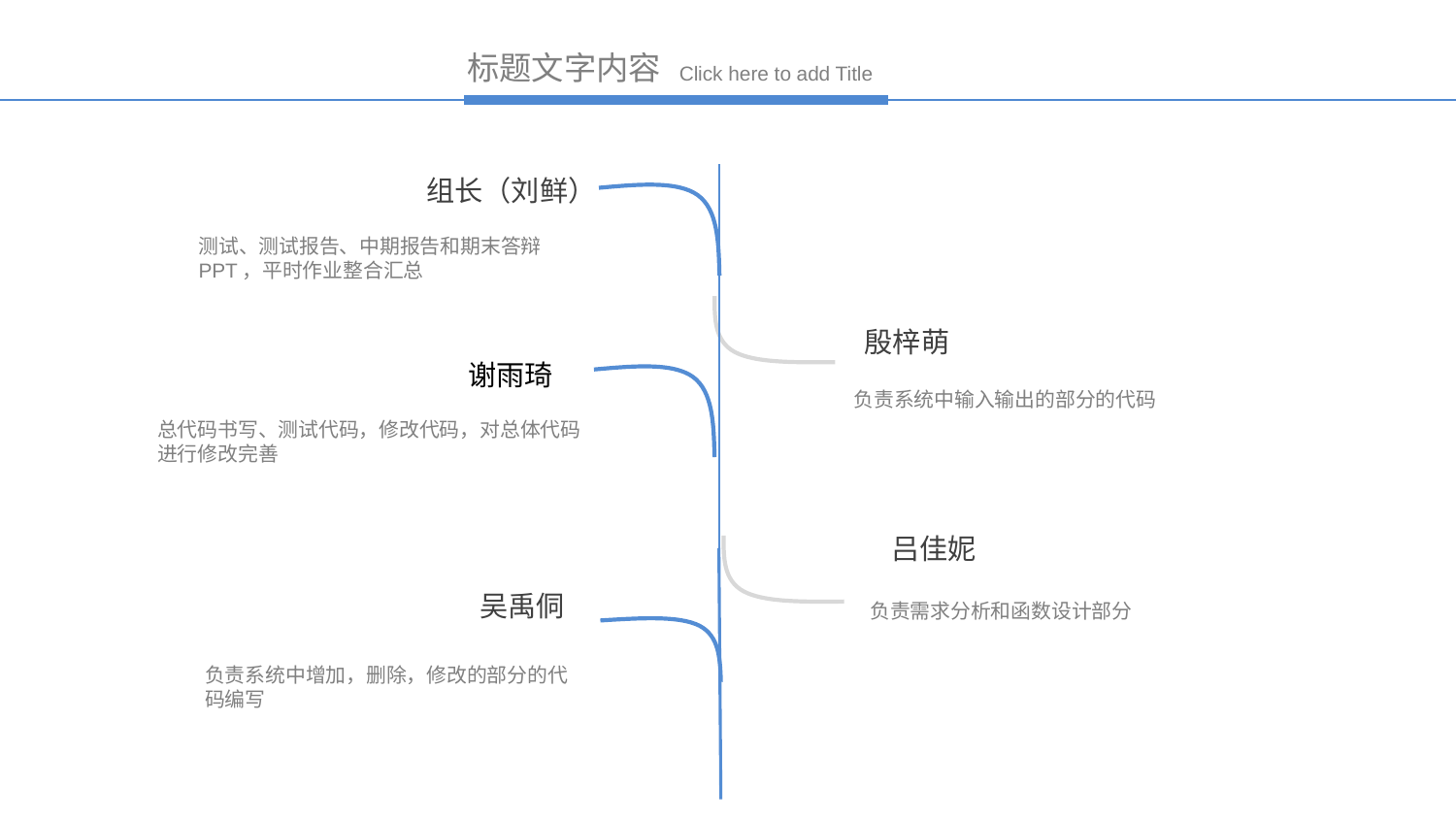

组长（刘鲜）

测试、测试报告、中期报告和期末答辩PPT，平时作业整合汇总

殷梓萌
谢雨琦

负责系统中输入输出的部分的代码
总代码书写、测试代码，修改代码，对总体代码进行修改完善
吕佳妮

吴禹侗
负责需求分析和函数设计部分

负责系统中增加，删除，修改的部分的代码编写